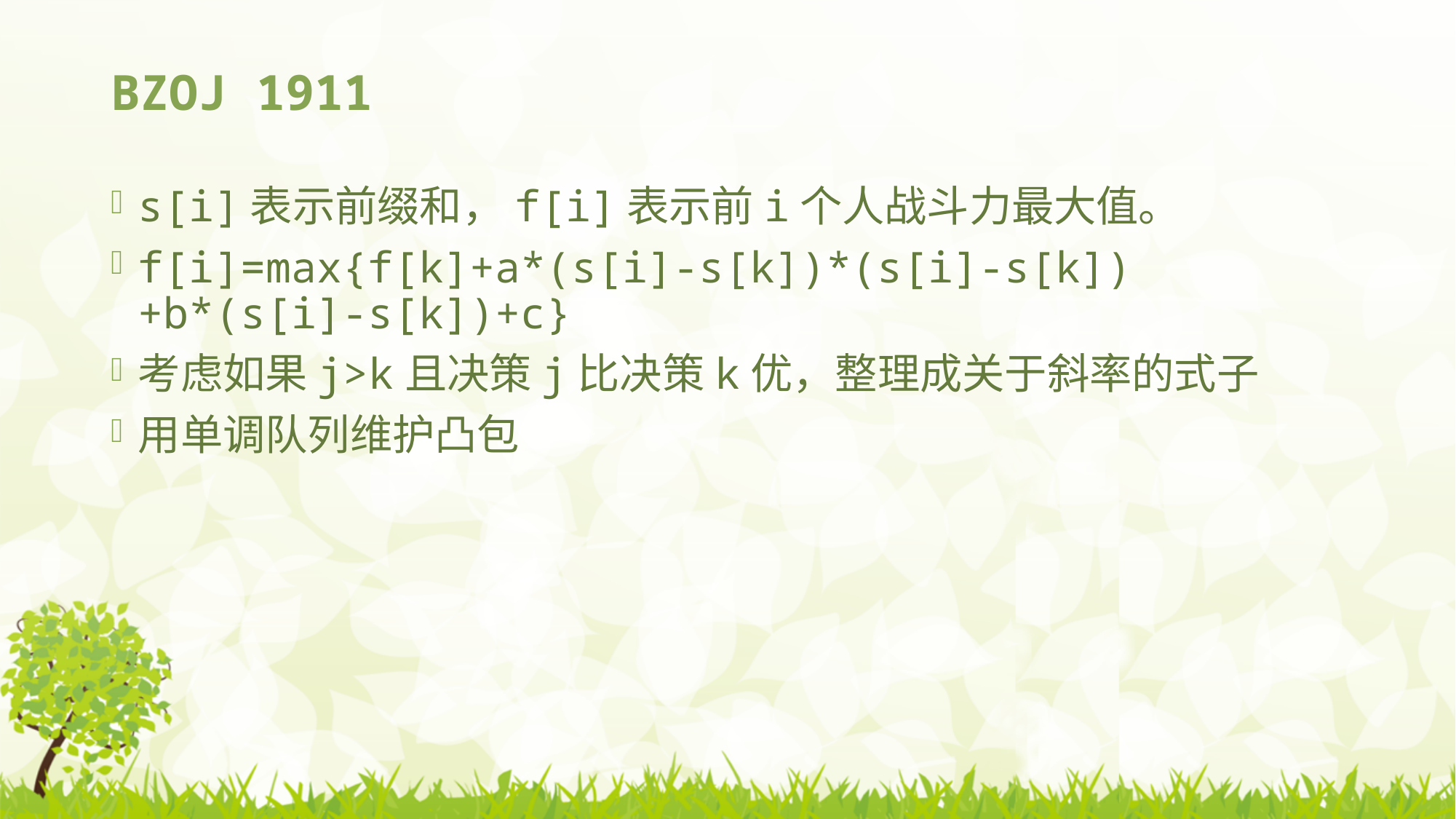

# BZOJ 1911
s[i]表示前缀和，f[i]表示前i个人战斗力最大值。
f[i]=max{f[k]+a*(s[i]-s[k])*(s[i]-s[k])+b*(s[i]-s[k])+c}
考虑如果j>k且决策j比决策k优，整理成关于斜率的式子
用单调队列维护凸包